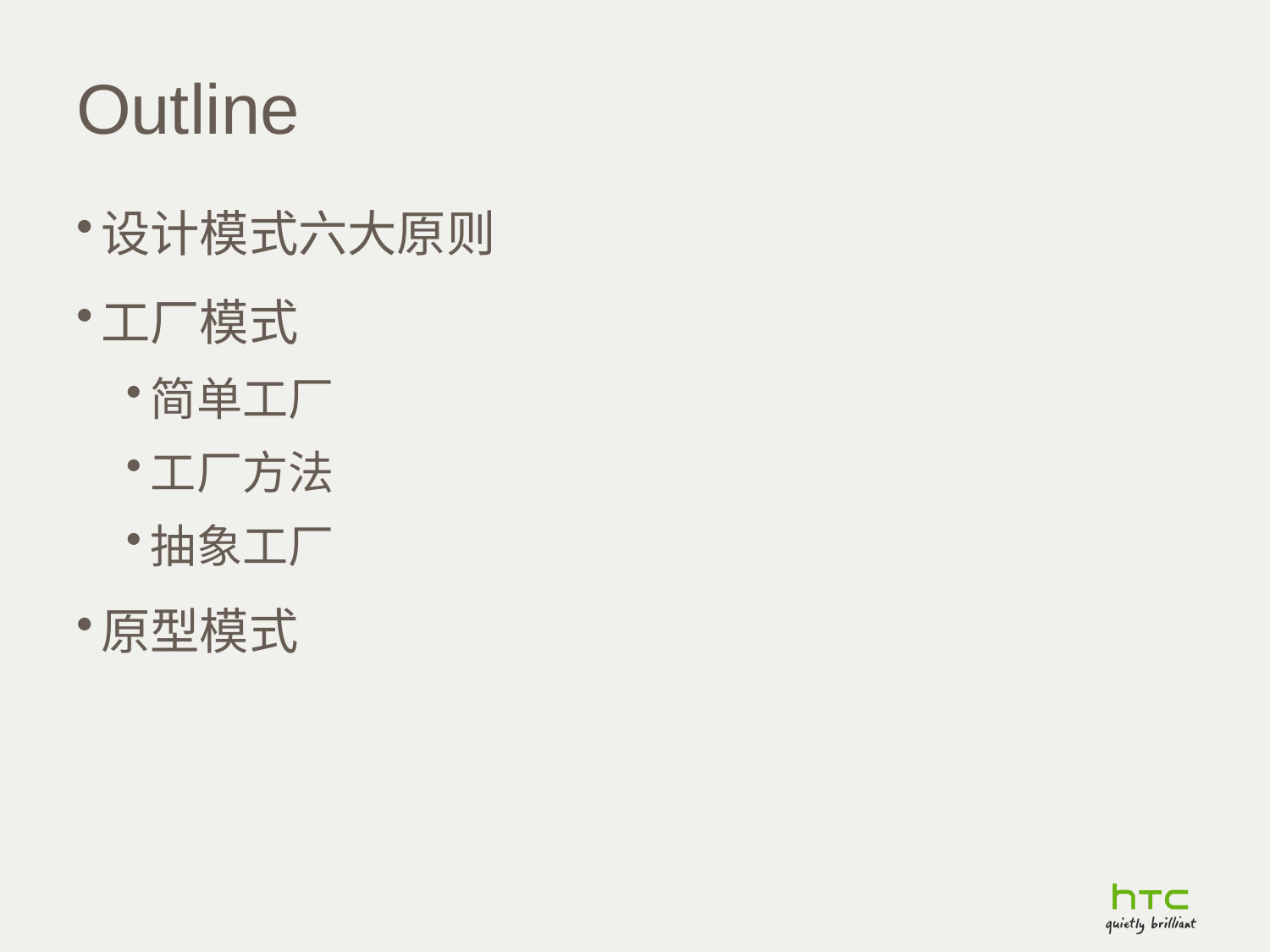

# Outline
设计模式六大原则
工厂模式
简单工厂
工厂方法
抽象工厂
原型模式